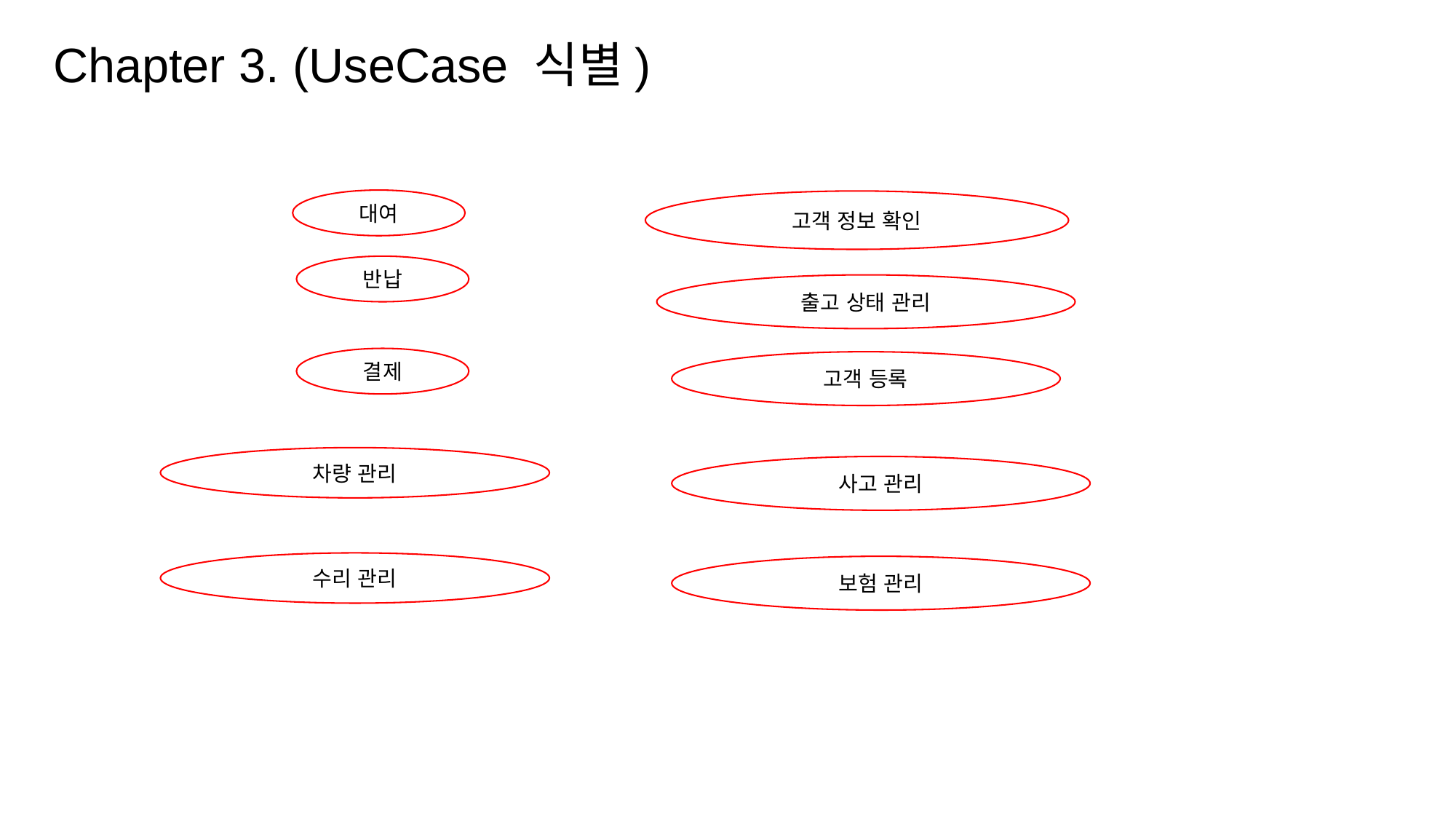

# Chapter 3. (UseCase 식별)
대여
고객 정보 확인
반납
출고 상태 관리
결제
고객 등록
차량 관리
사고 관리
수리 관리
보험 관리